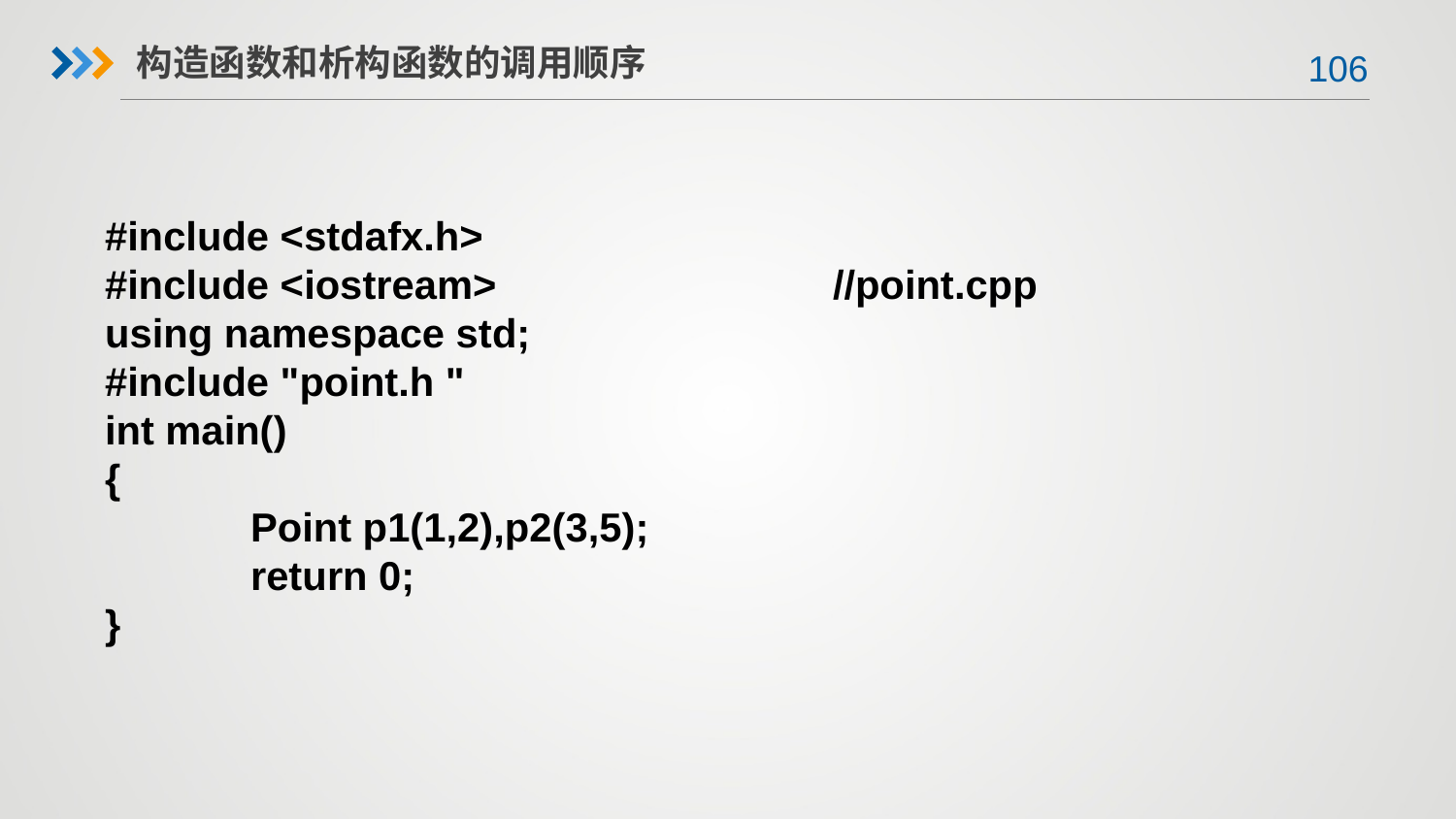

构造函数和析构函数的调用顺序
#include <stdafx.h>
#include <iostream>        		//point.cpp
using namespace std;
#include "point.h "
int main()
{
 	Point p1(1,2),p2(3,5);
 	return 0;
}